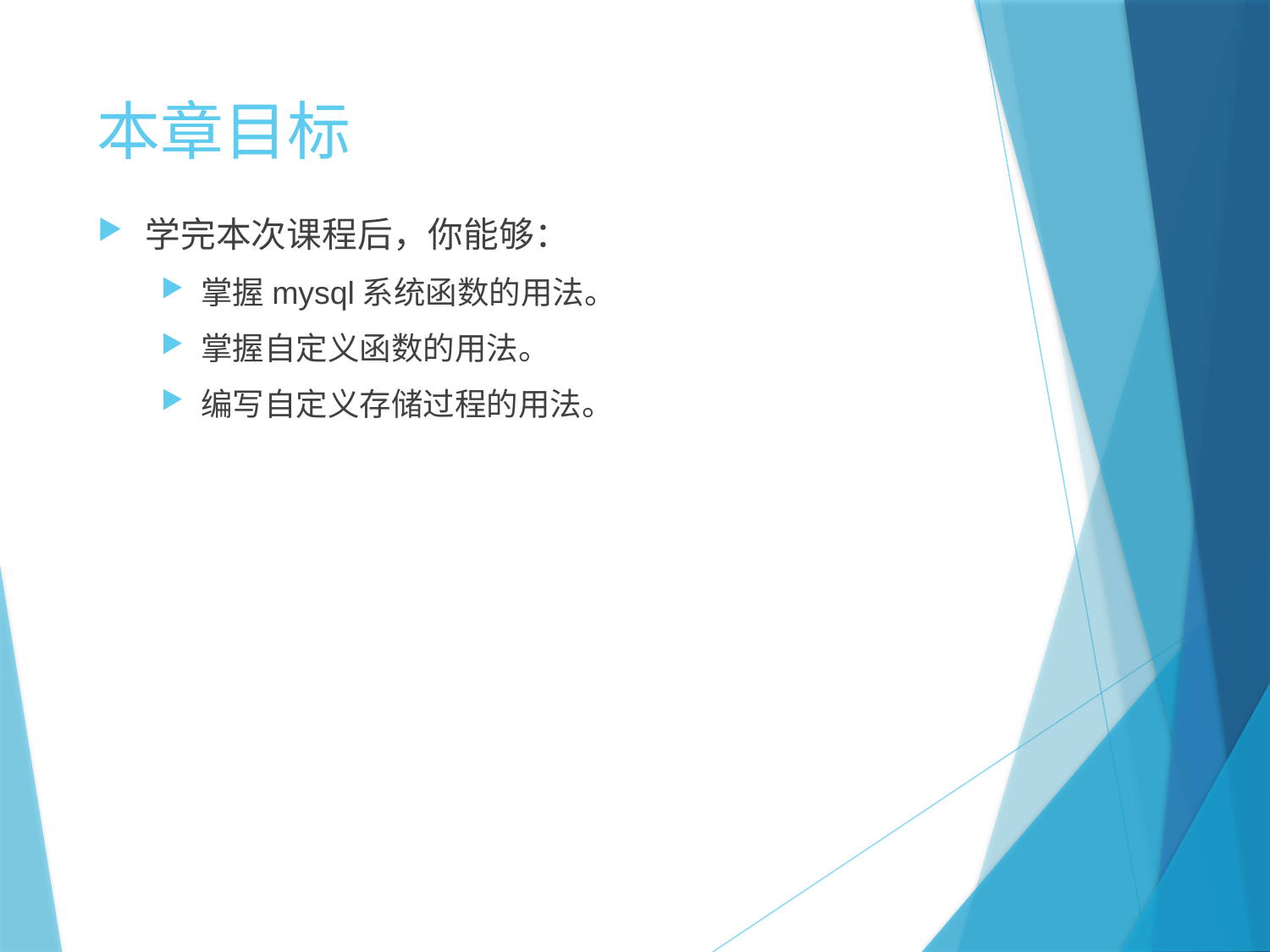

# 本章目标
学完本次课程后，你能够：
掌握mysql系统函数的用法。
掌握自定义函数的用法。
编写自定义存储过程的用法。